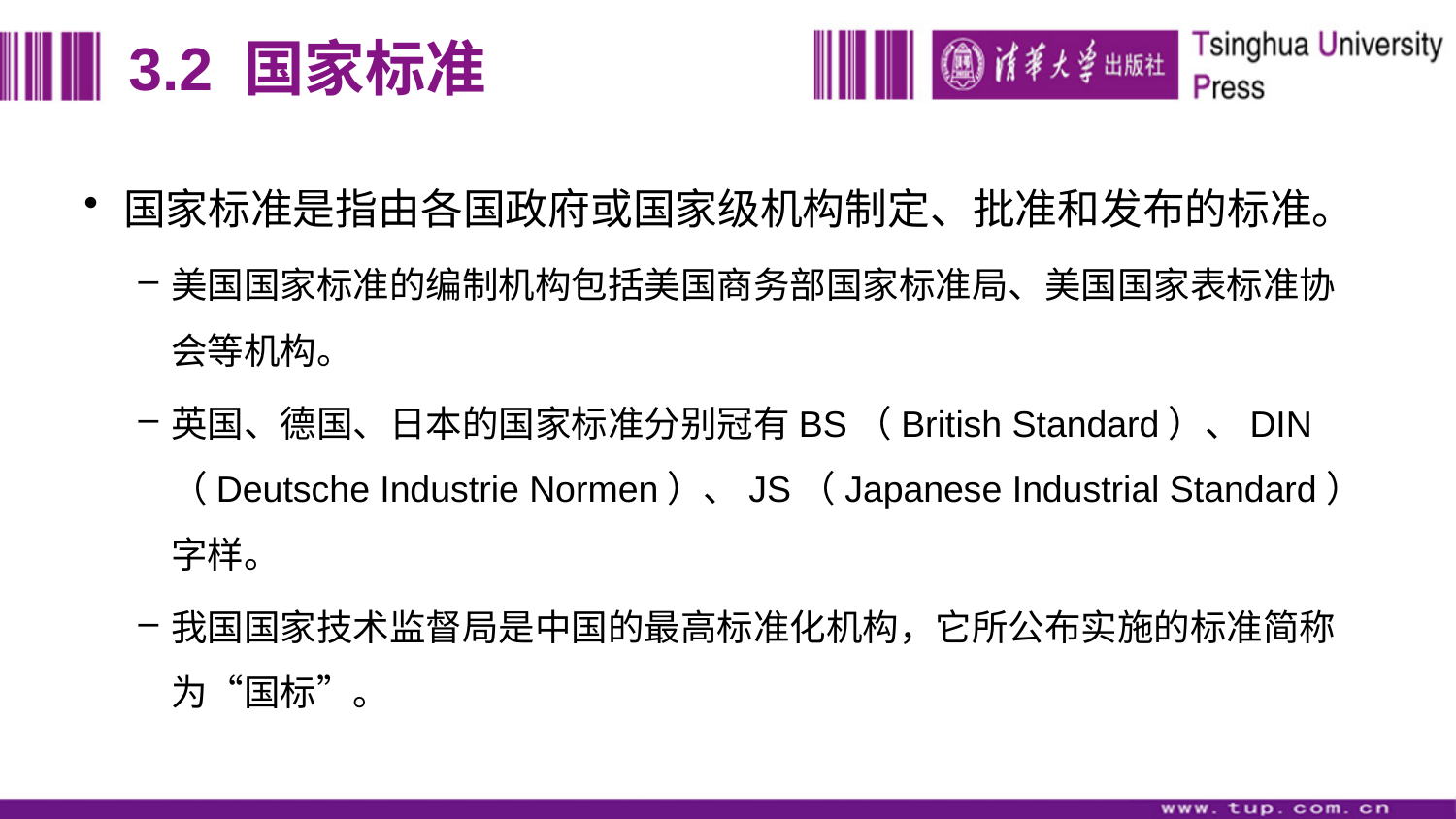

# 3.2 国家标准
国家标准是指由各国政府或国家级机构制定、批准和发布的标准。
美国国家标准的编制机构包括美国商务部国家标准局、美国国家表标准协会等机构。
英国、德国、日本的国家标准分别冠有BS（British Standard）、DIN（Deutsche Industrie Normen）、JS（Japanese Industrial Standard）字样。
我国国家技术监督局是中国的最高标准化机构，它所公布实施的标准简称为“国标”。